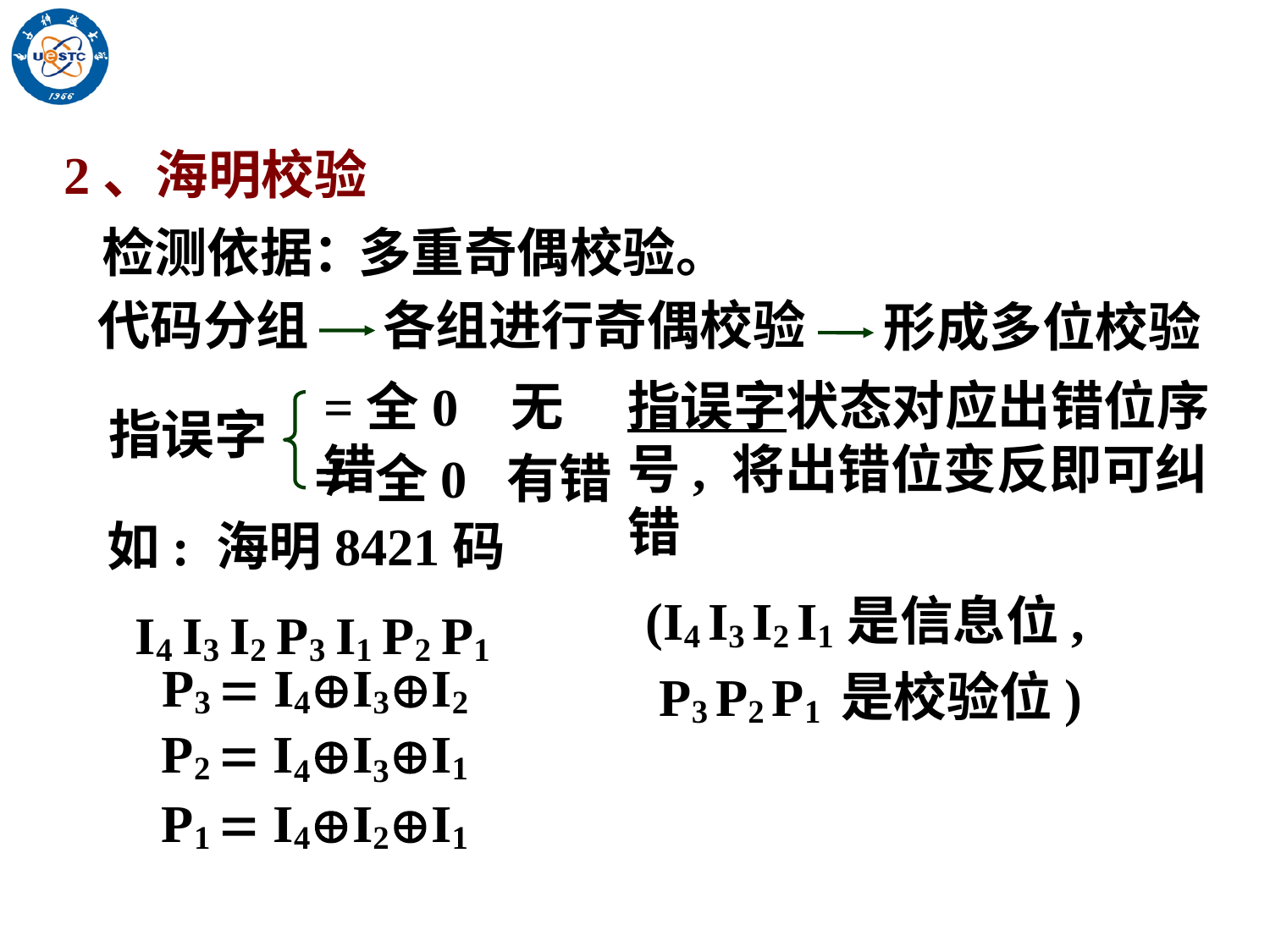

2、海明校验
检测依据：
多重奇偶校验。
代码分组
各组进行奇偶校验
形成多位校验

指误字状态对应出错位序号, 将出错位变反即可纠错
=全0   无错

指误字
≠全0  有错
如: 海明8421码
I4 I3 I2 P3 I1 P2 P1
(I4 I3 I2 I1是信息位,
 P3 P2 P1 是校验位)
 P3 = I4⊕I3⊕I2
 P2 = I4⊕I3⊕I1
 P1 = I4⊕I2⊕I1